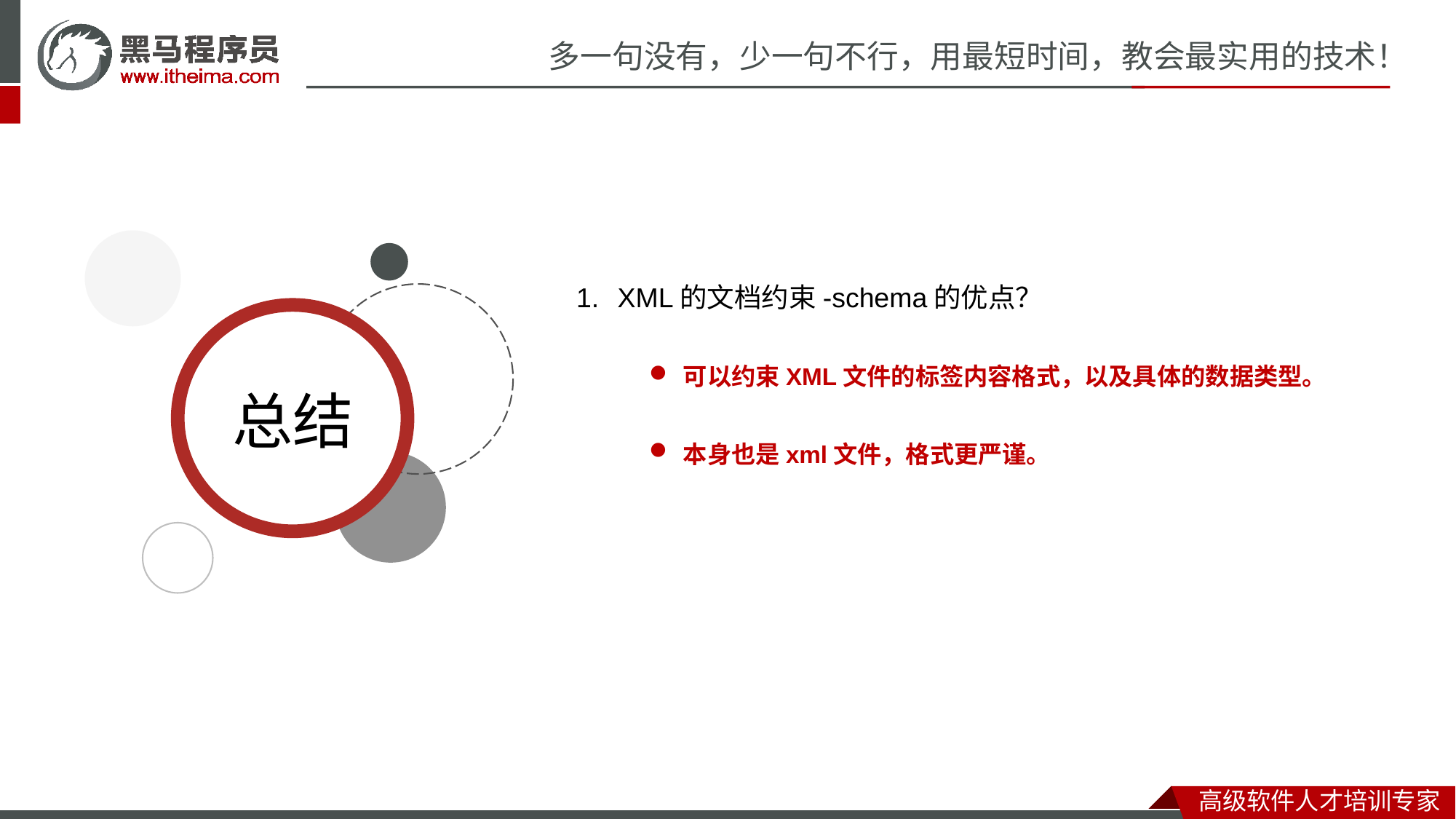

XML的文档约束-schema的优点？
可以约束XML文件的标签内容格式，以及具体的数据类型。
本身也是xml文件，格式更严谨。